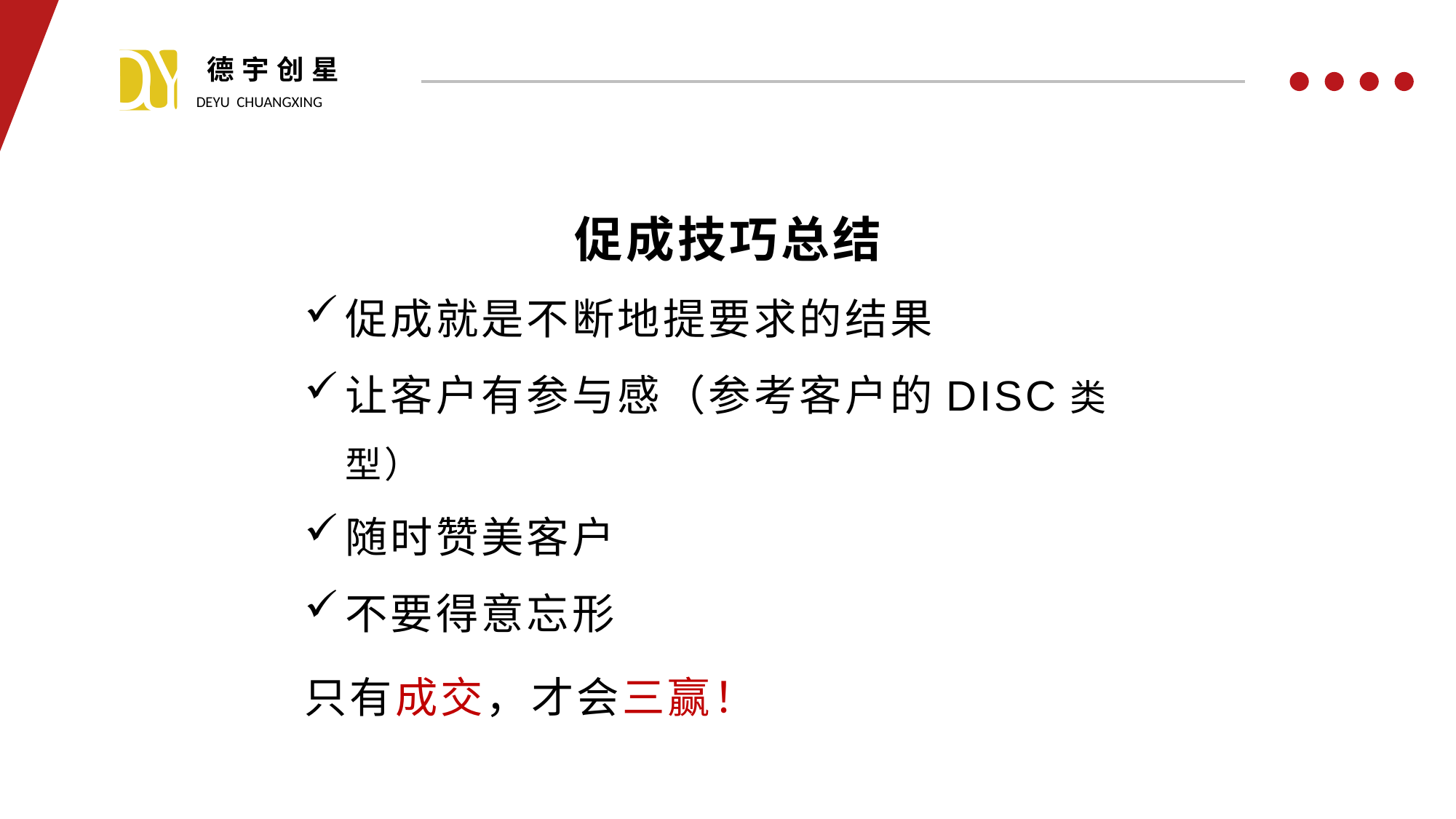

促成技巧总结
促成就是不断地提要求的结果
让客户有参与感（参考客户的DISC类型）
随时赞美客户
不要得意忘形

只有成交，才会三赢！